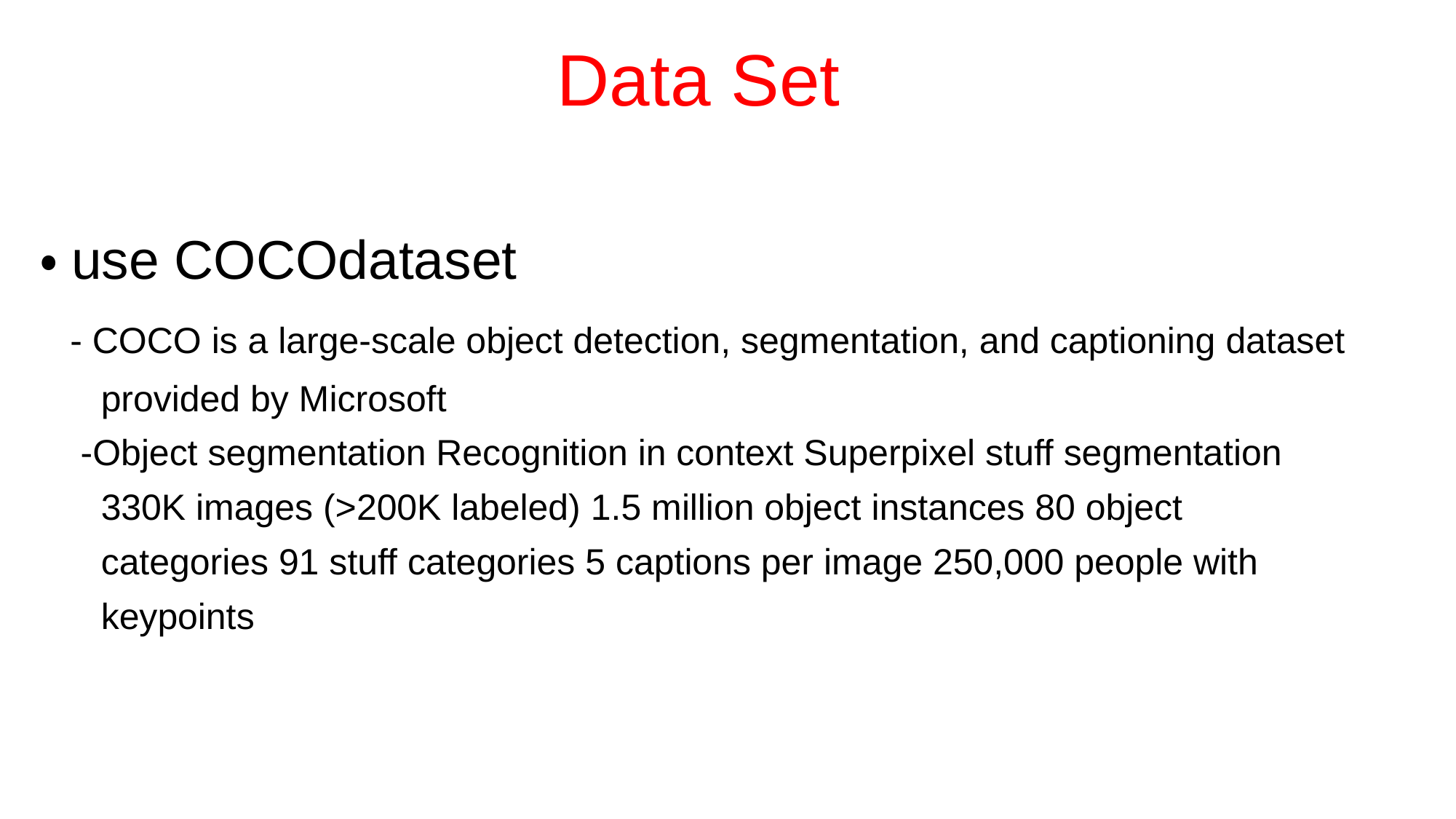

# Data Set

・use COCOdataset
  - COCO is a large-scale object detection, segmentation, and captioning dataset
      provided by Microsoft
    -Object segmentation Recognition in context Superpixel stuff segmentation
      330K images (>200K labeled) 1.5 million object instances 80 object
      categories 91 stuff categories 5 captions per image 250,000 people with
      keypoints